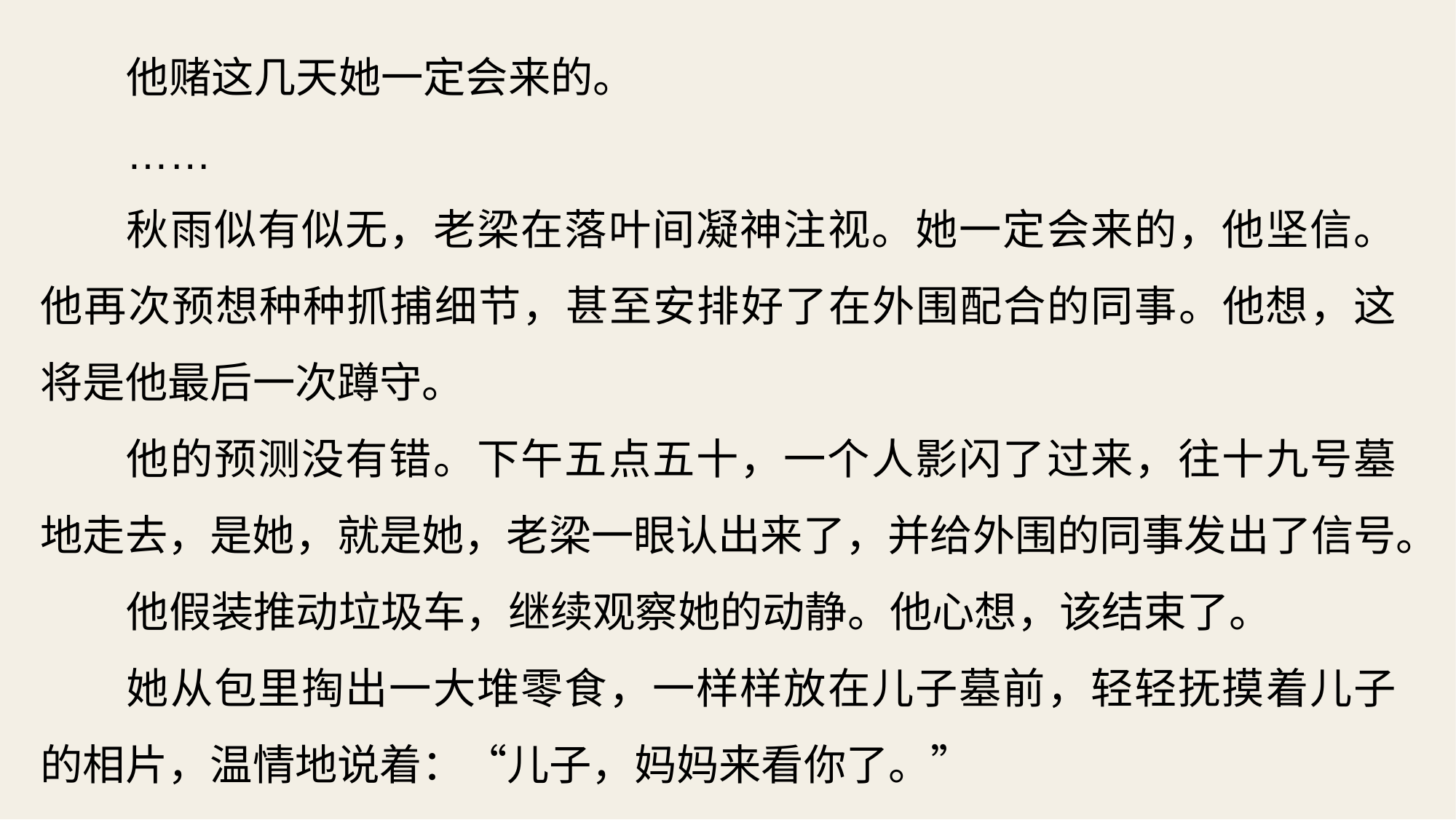

他赌这几天她一定会来的。
……
秋雨似有似无，老梁在落叶间凝神注视。她一定会来的，他坚信。他再次预想种种抓捕细节，甚至安排好了在外围配合的同事。他想，这将是他最后一次蹲守。
他的预测没有错。下午五点五十，一个人影闪了过来，往十九号墓地走去，是她，就是她，老梁一眼认出来了，并给外围的同事发出了信号。
他假装推动垃圾车，继续观察她的动静。他心想，该结束了。
她从包里掏出一大堆零食，一样样放在儿子墓前，轻轻抚摸着儿子的相片，温情地说着：“儿子，妈妈来看你了。”